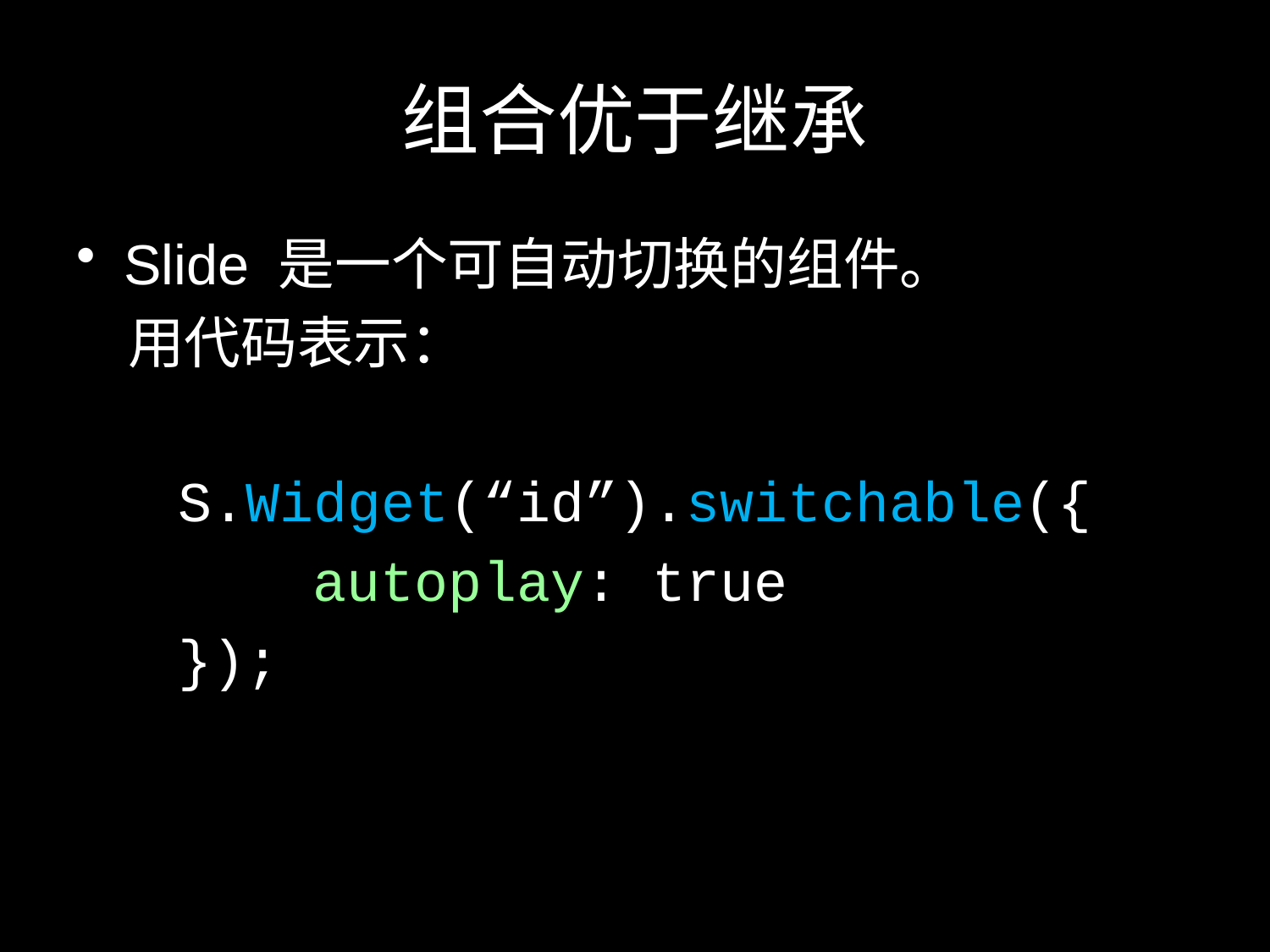

# 组合优于继承
Slide 是一个可自动切换的组件。
   用代码表示：

S.Widget(“id”).switchable({
       autoplay: true
   });